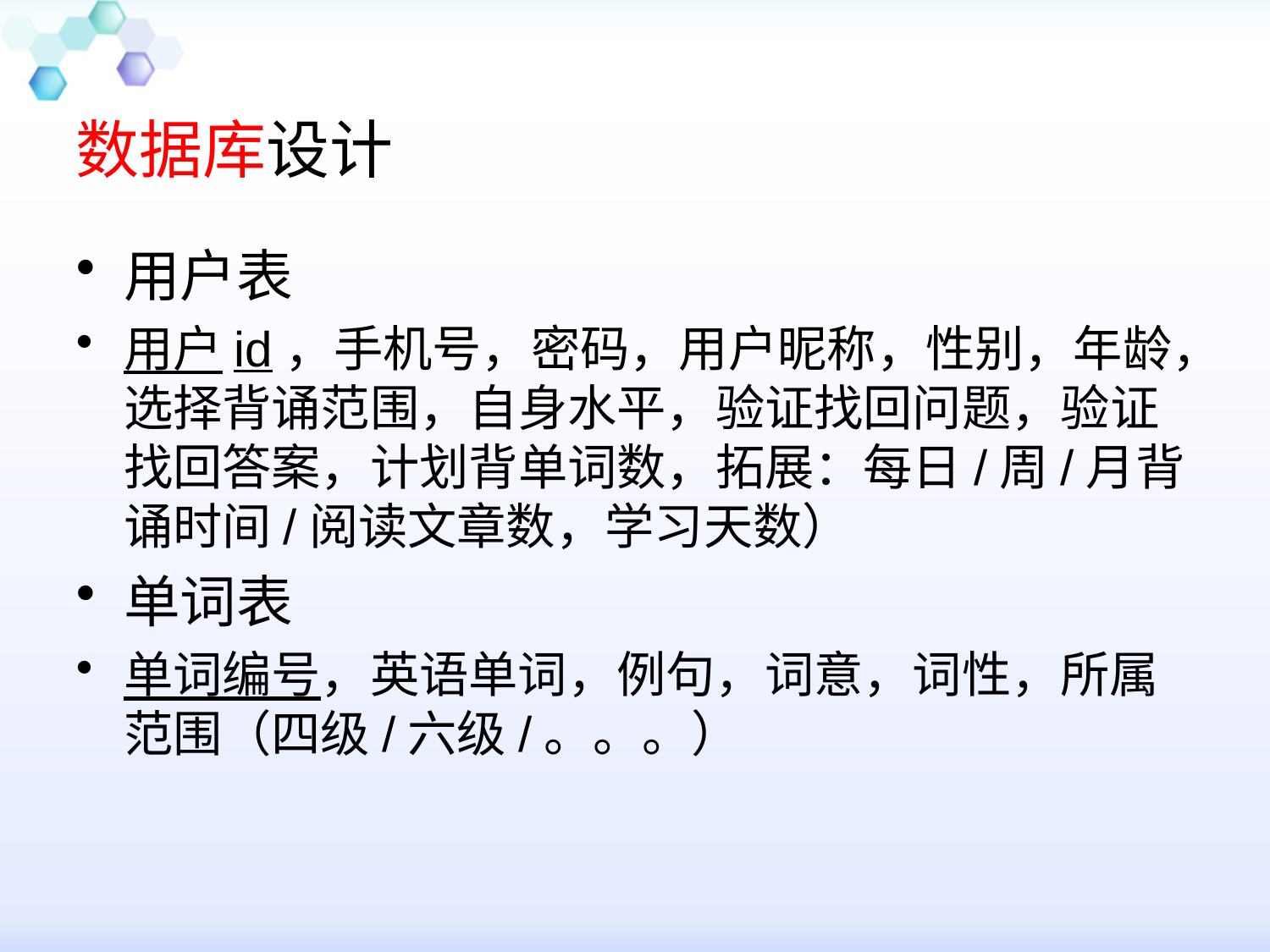

# 数据库设计
用户表
用户id，手机号，密码，用户昵称，性别，年龄，选择背诵范围，自身水平，验证找回问题，验证找回答案，计划背单词数，拓展：每日/周/月背诵时间/阅读文章数，学习天数）
单词表
单词编号，英语单词，例句，词意，词性，所属范围（四级/六级/。。。）